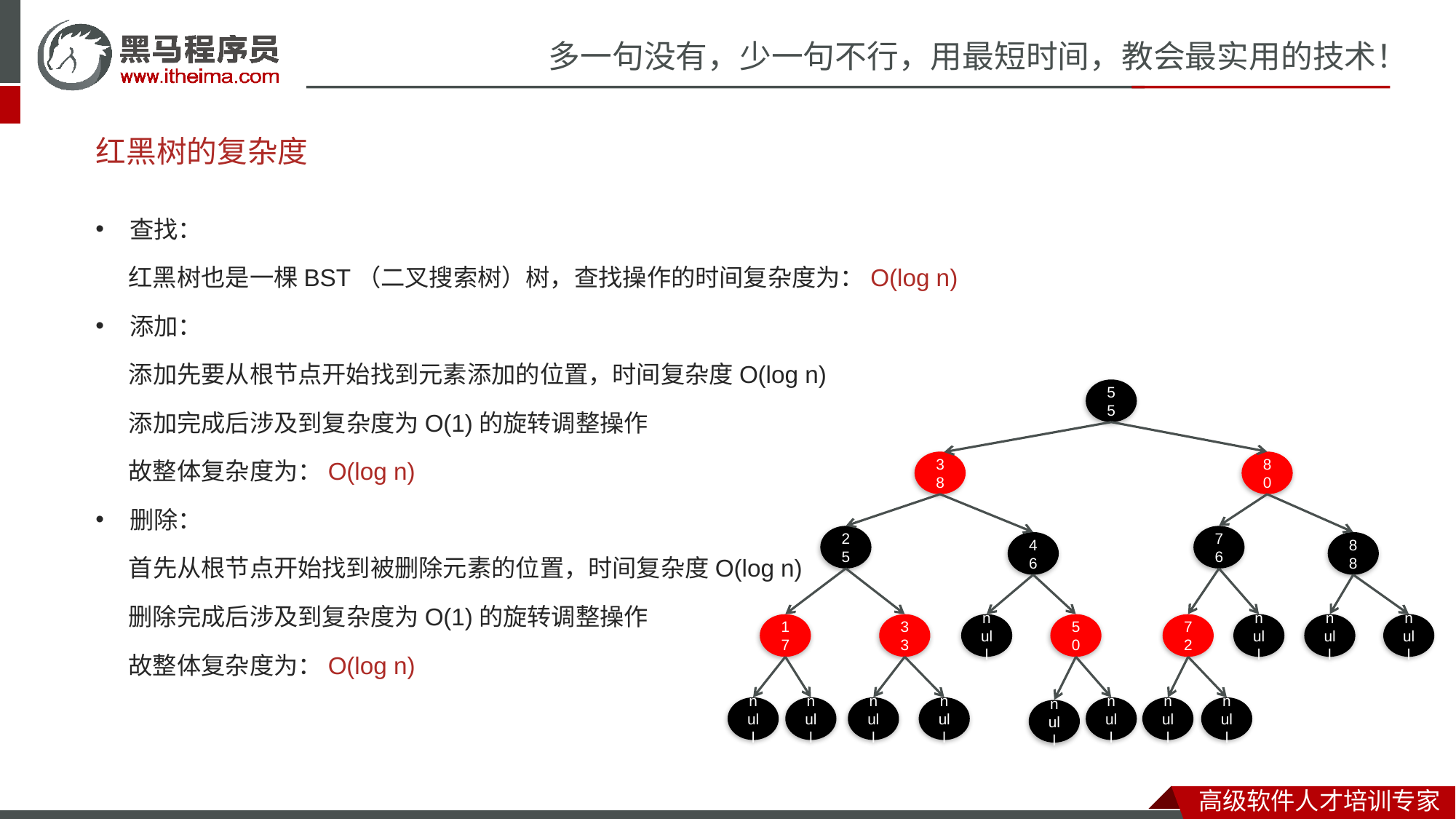

# 红黑树的复杂度
查找：
     红黑树也是一棵BST（二叉搜索树）树，查找操作的时间复杂度为：O(log n)
添加：
     添加先要从根节点开始找到元素添加的位置，时间复杂度O(log n)
     添加完成后涉及到复杂度为O(1)的旋转调整操作
     故整体复杂度为：O(log n)
删除：
     首先从根节点开始找到被删除元素的位置，时间复杂度O(log n)
     删除完成后涉及到复杂度为O(1)的旋转调整操作
     故整体复杂度为：O(log n)

55
38
80
25
76
46
88
null
null
null
null
null
null
null
null
null
null
null
null
17
33
50
72